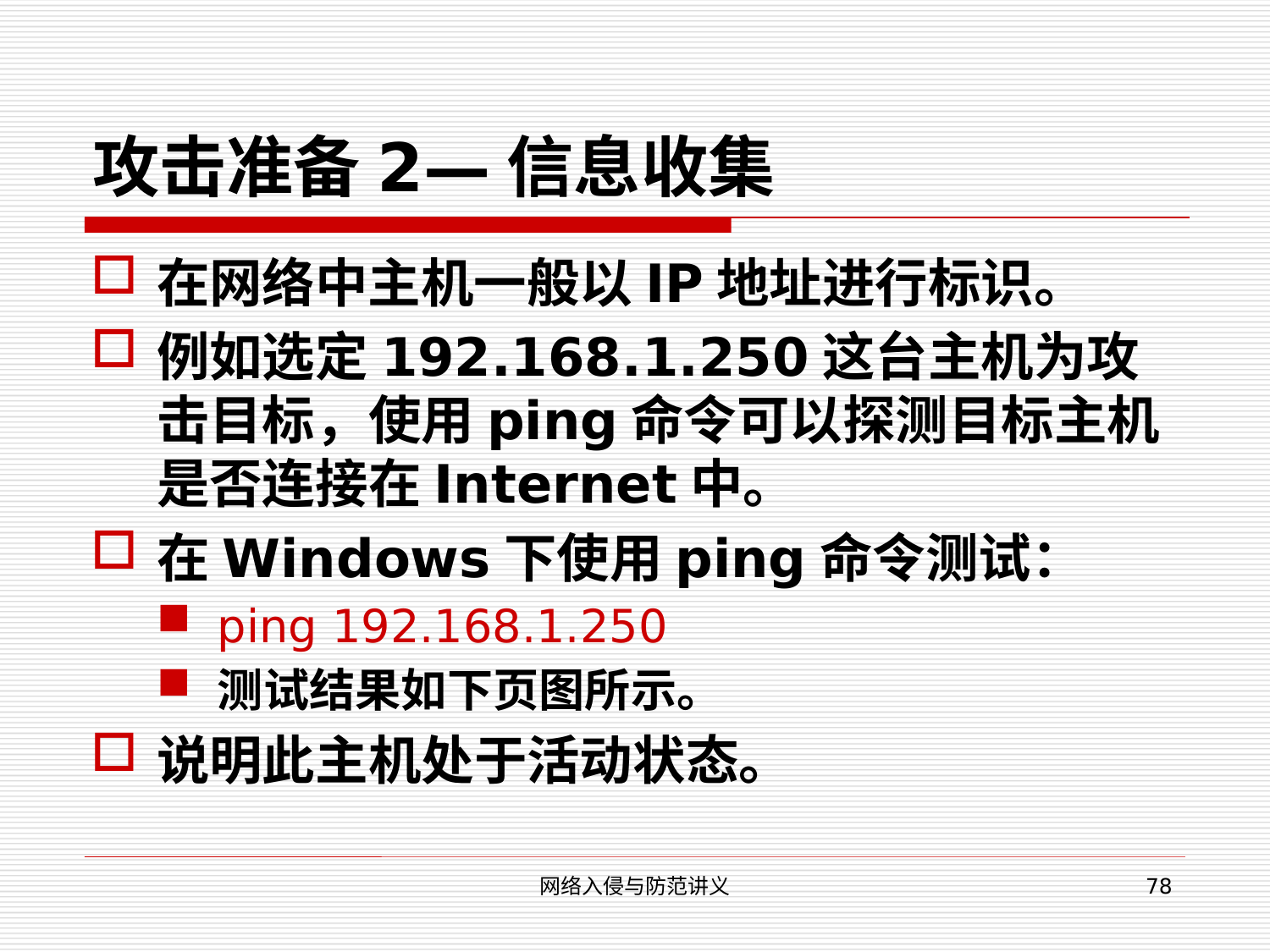

攻击准备2—信息收集
在网络中主机一般以IP地址进行标识。
例如选定192.168.1.250这台主机为攻击目标，使用ping命令可以探测目标主机是否连接在Internet中。
在Windows下使用ping命令测试：
ping 192.168.1.250
测试结果如下页图所示。
说明此主机处于活动状态。

网络入侵与防范讲义
78